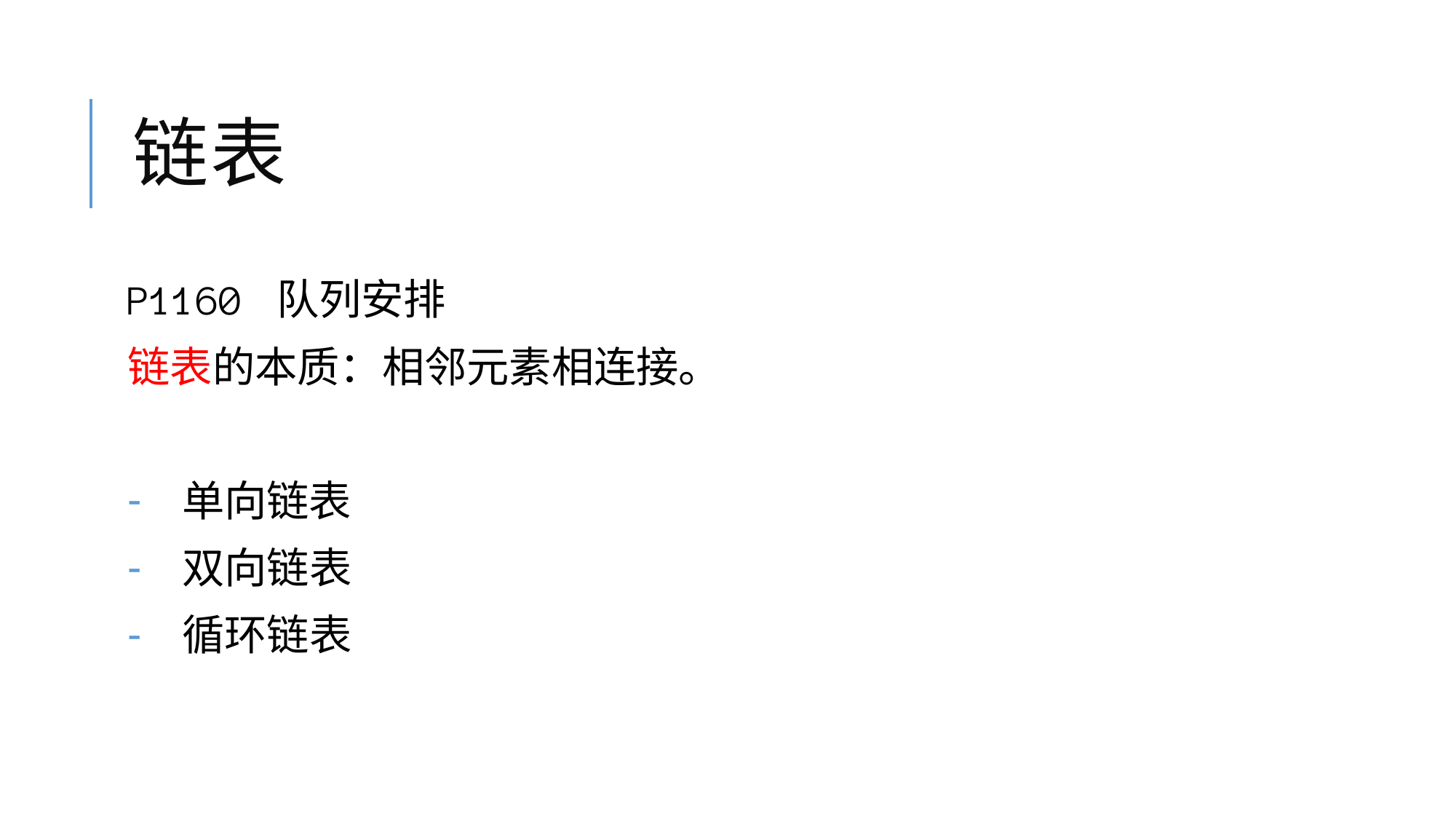

# 链表
P1160 队列安排
链表的本质：相邻元素相连接。

单向链表
双向链表
循环链表